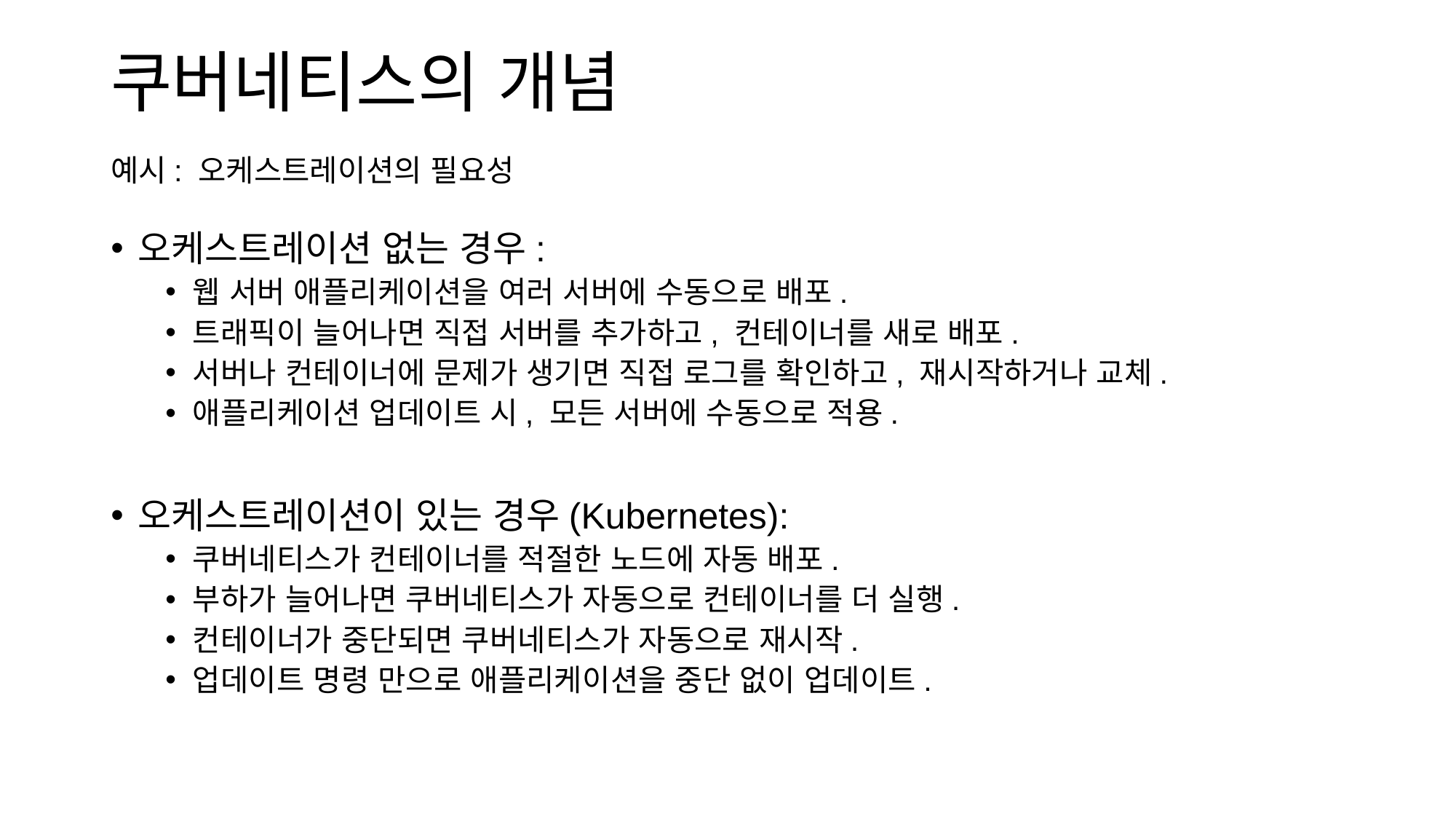

쿠버네티스의 개념
예시: 오케스트레이션의 필요성
오케스트레이션 없는 경우:
웹 서버 애플리케이션을 여러 서버에 수동으로 배포.
트래픽이 늘어나면 직접 서버를 추가하고, 컨테이너를 새로 배포.
서버나 컨테이너에 문제가 생기면 직접 로그를 확인하고, 재시작하거나 교체.
애플리케이션 업데이트 시, 모든 서버에 수동으로 적용.

오케스트레이션이 있는 경우(Kubernetes):
쿠버네티스가 컨테이너를 적절한 노드에 자동 배포.
부하가 늘어나면 쿠버네티스가 자동으로 컨테이너를 더 실행.
컨테이너가 중단되면 쿠버네티스가 자동으로 재시작.
업데이트 명령 만으로 애플리케이션을 중단 없이 업데이트.